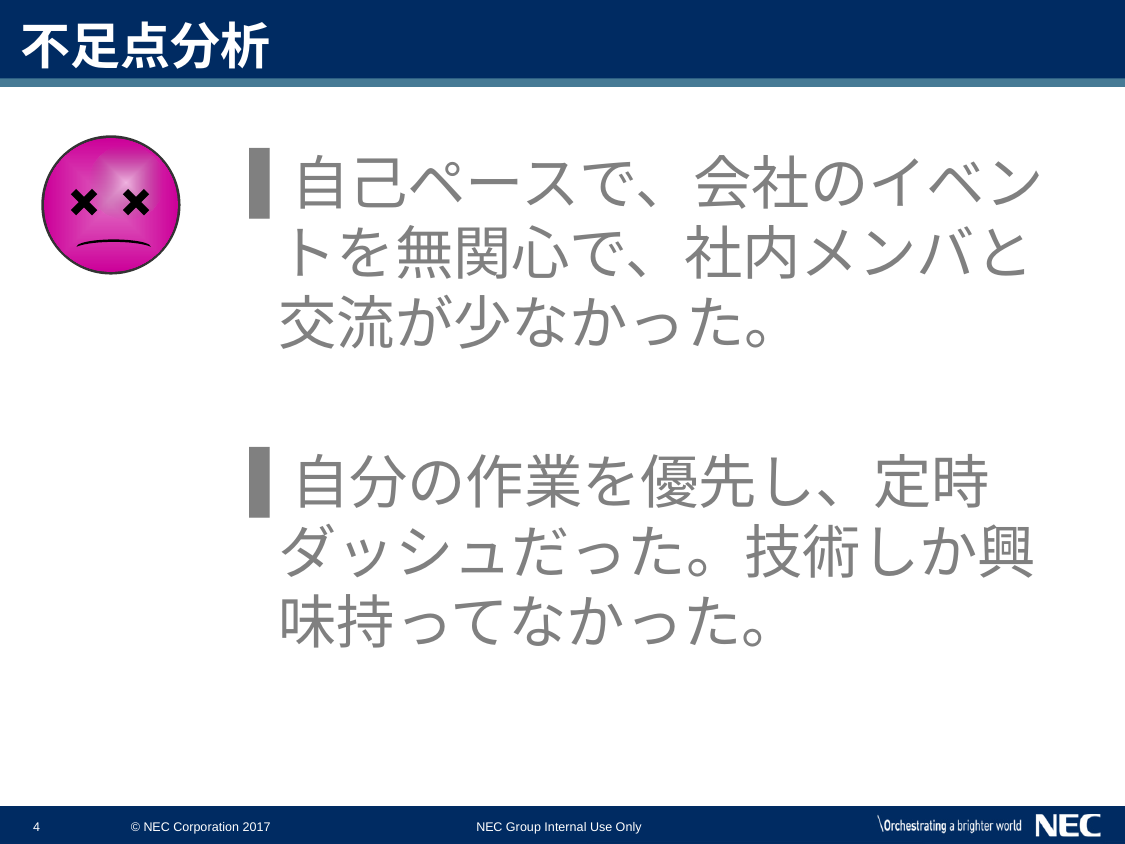

# 不足点分析

自己ペースで、会社のイベントを無関心で、社内メンバと交流が少なかった。

自分の作業を優先し、定時ダッシュだった。技術しか興味持ってなかった。